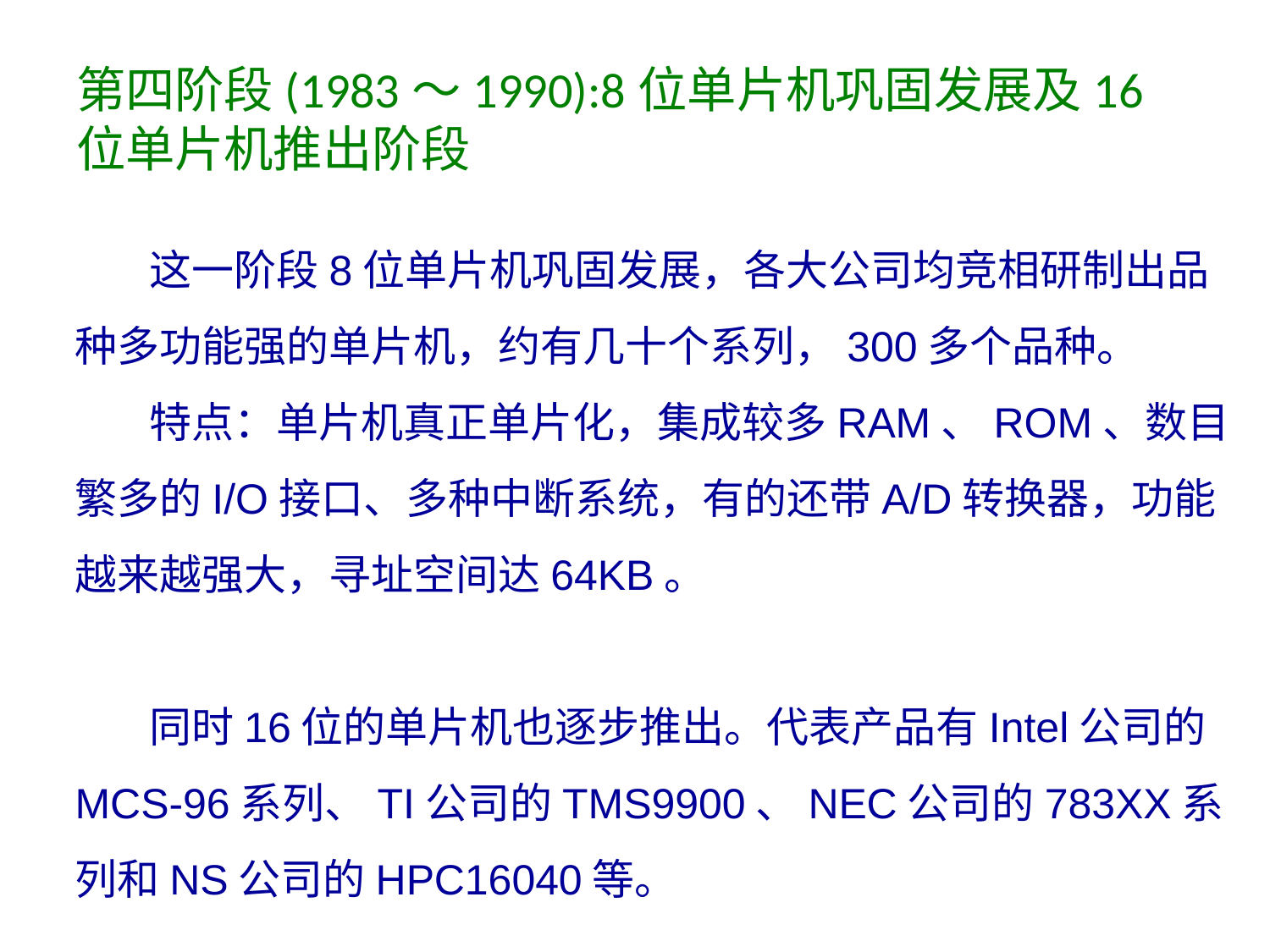

# 第四阶段(1983～1990):8位单片机巩固发展及16位单片机推出阶段
这一阶段8位单片机巩固发展，各大公司均竞相研制出品种多功能强的单片机，约有几十个系列，300多个品种。
特点：单片机真正单片化，集成较多RAM、ROM、数目繁多的I/O接口、多种中断系统，有的还带A/D转换器，功能越来越强大，寻址空间达64KB。

同时16位的单片机也逐步推出。代表产品有Intel公司的MCS-96系列、TI公司的TMS9900、NEC公司的783XX系列和NS公司的HPC16040等。